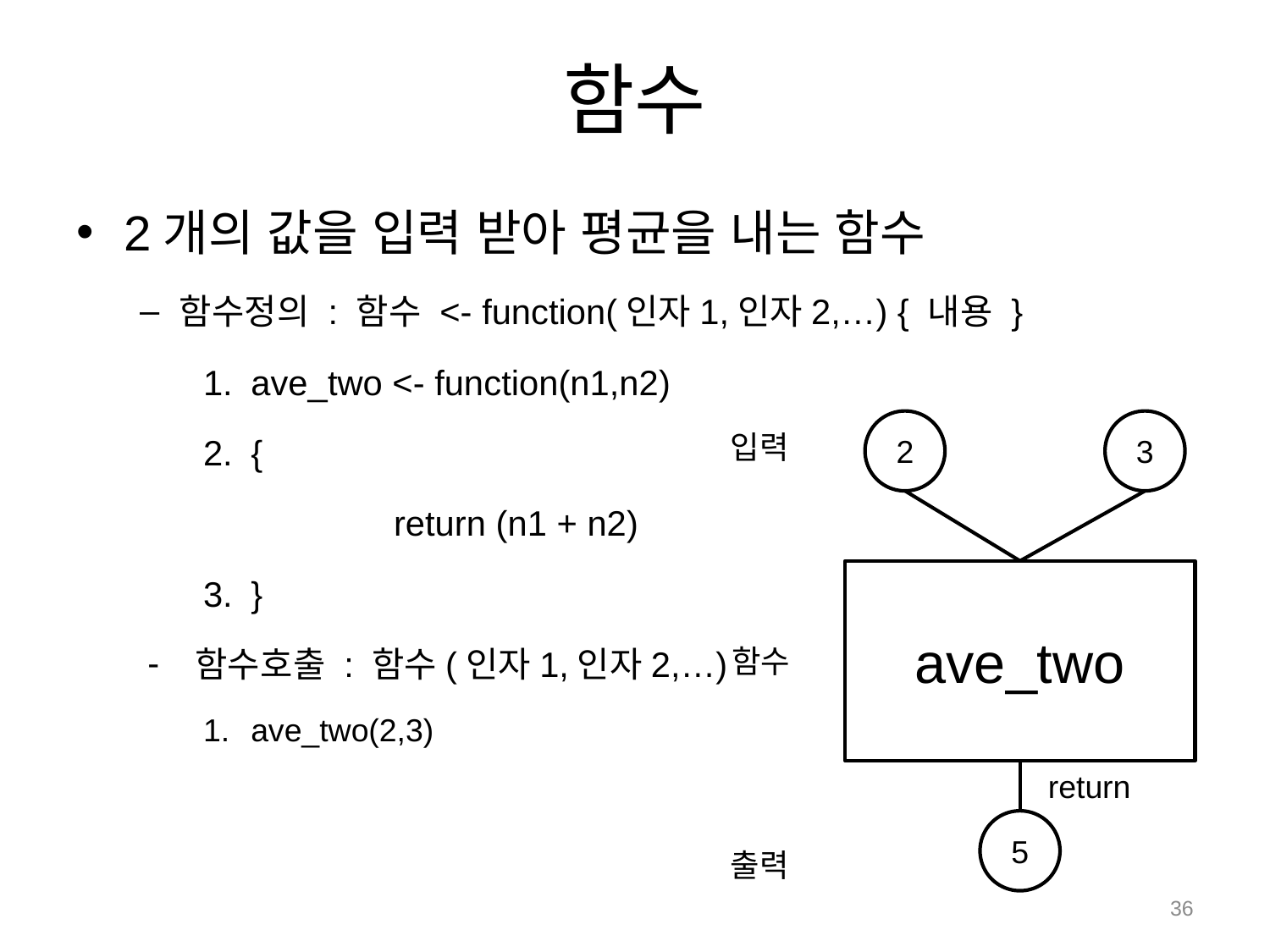

# 함수
2개의 값을 입력 받아 평균을 내는 함수
함수정의 : 함수 <- function(인자1,인자2,…) { 내용 }
ave_two <- function(n1,n2)
{
	return (n1 + n2)
}
함수호출 : 함수(인자1,인자2,…)
ave_two(2,3)

2
3
입력

ave_two
함수
return
5
출력
36